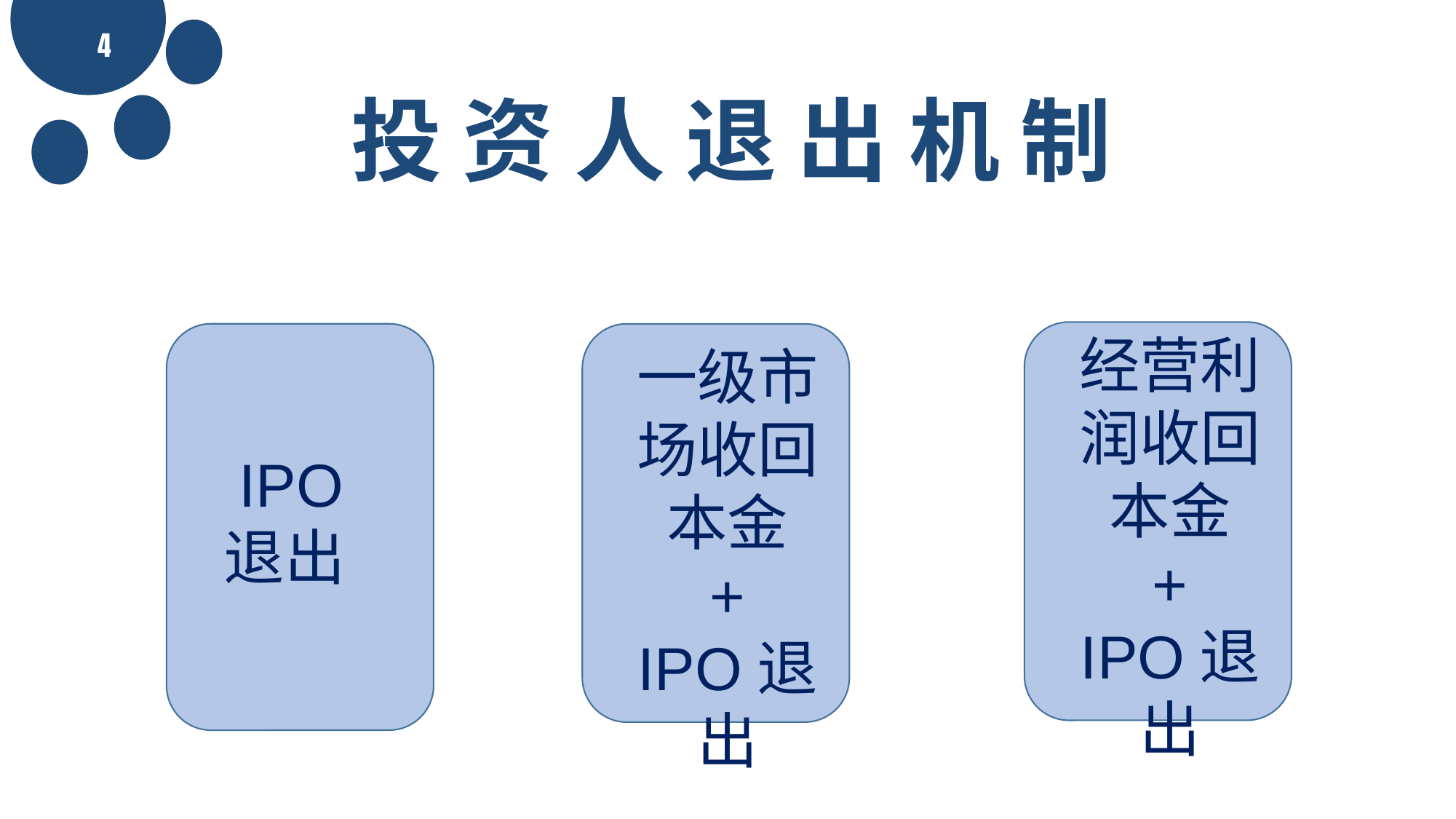

4

投 资 人 退 出 机 制

经营利润收回本金
+
IPO退出

一级市场收回本金
+
IPO退出
IPO
退出